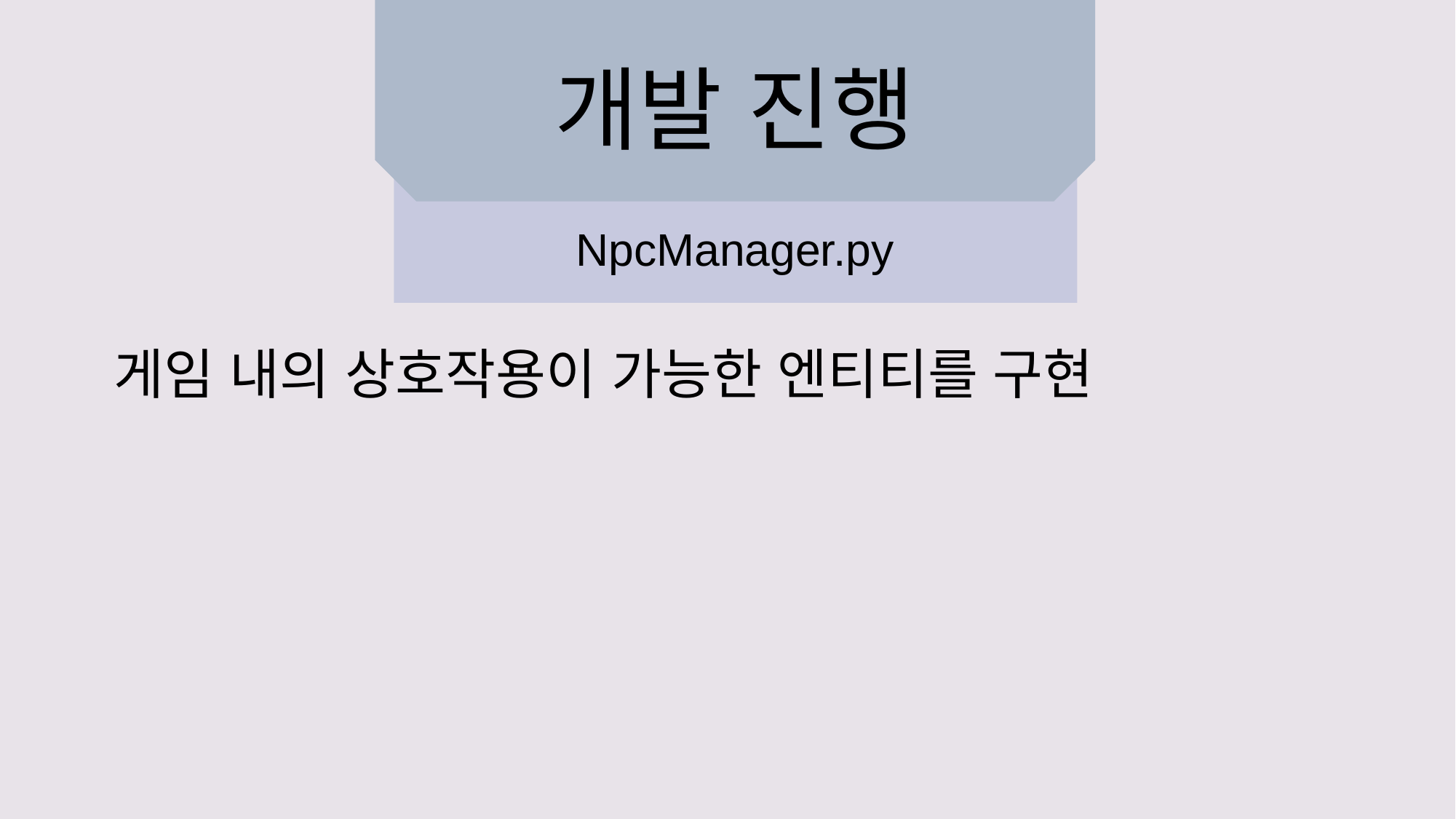

# 개발 진행

NpcManager.py
게임 내의 상호작용이 가능한 엔티티를 구현